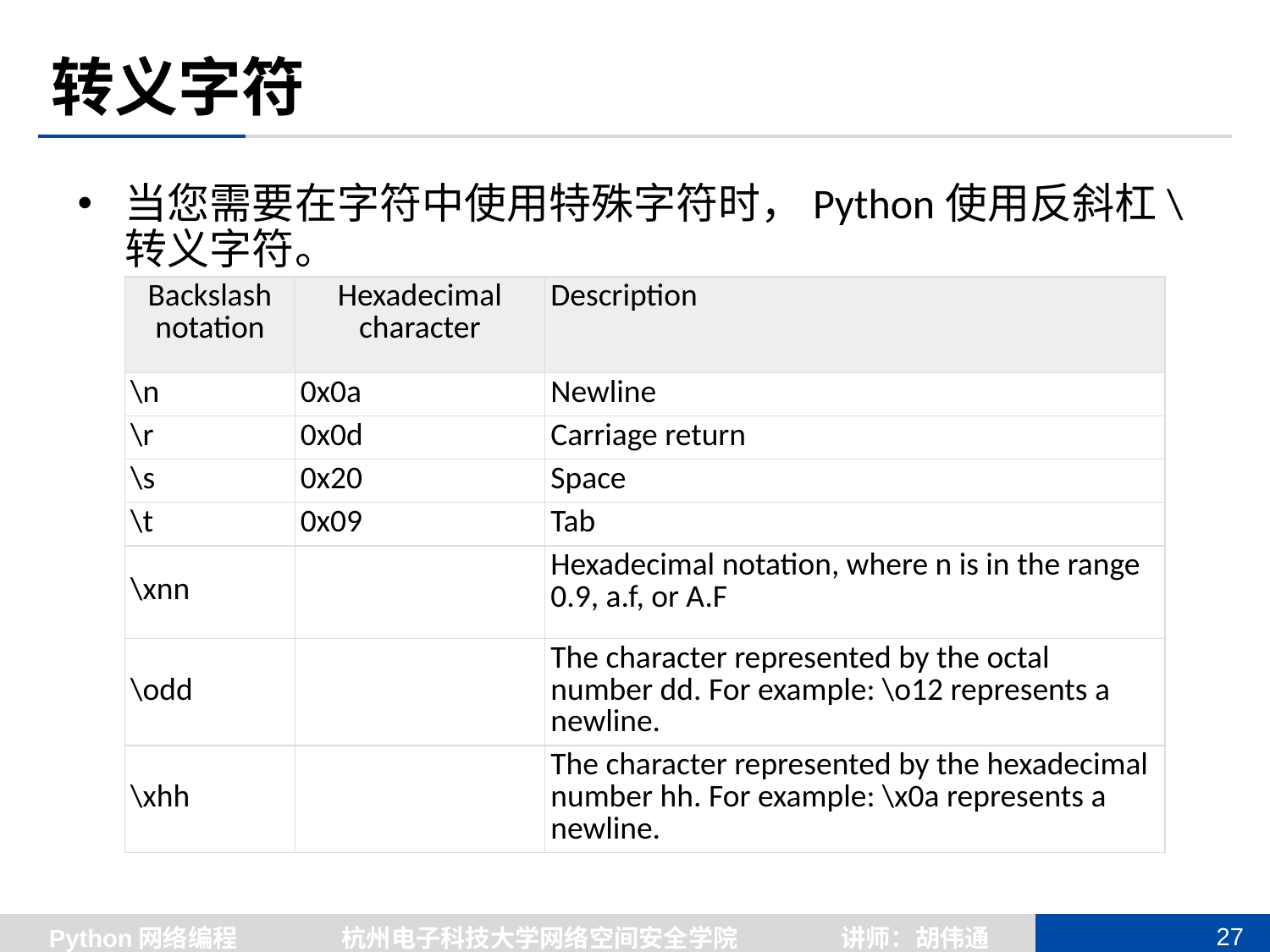

# 转义字符
当您需要在字符中使用特殊字符时，Python使用反斜杠\转义字符。
| Backslash notation | Hexadecimal character | Description |
| --- | --- | --- |
| \n | 0x0a | Newline |
| \r | 0x0d | Carriage return |
| \s | 0x20 | Space |
| \t | 0x09 | Tab |
| \xnn |  | Hexadecimal notation, where n is in the range 0.9, a.f, or A.F |
| \odd |  | The character represented by the octal number dd. For example: \o12 represents a newline. |
| \xhh |  | The character represented by the hexadecimal number hh. For example: \x0a represents a newline. |